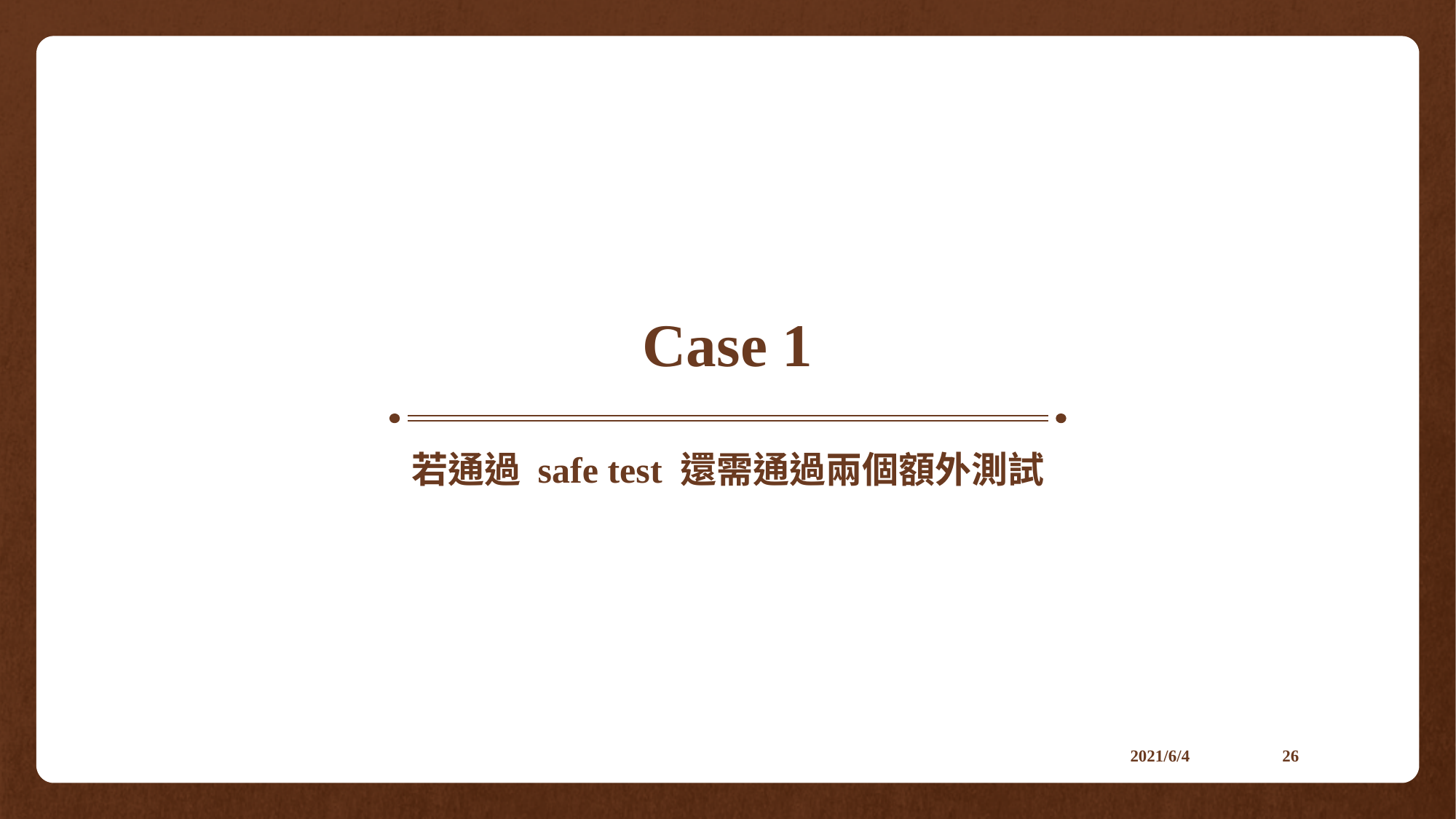

# Case 1
若通過 safe test 還需通過兩個額外測試
2021/6/4
26